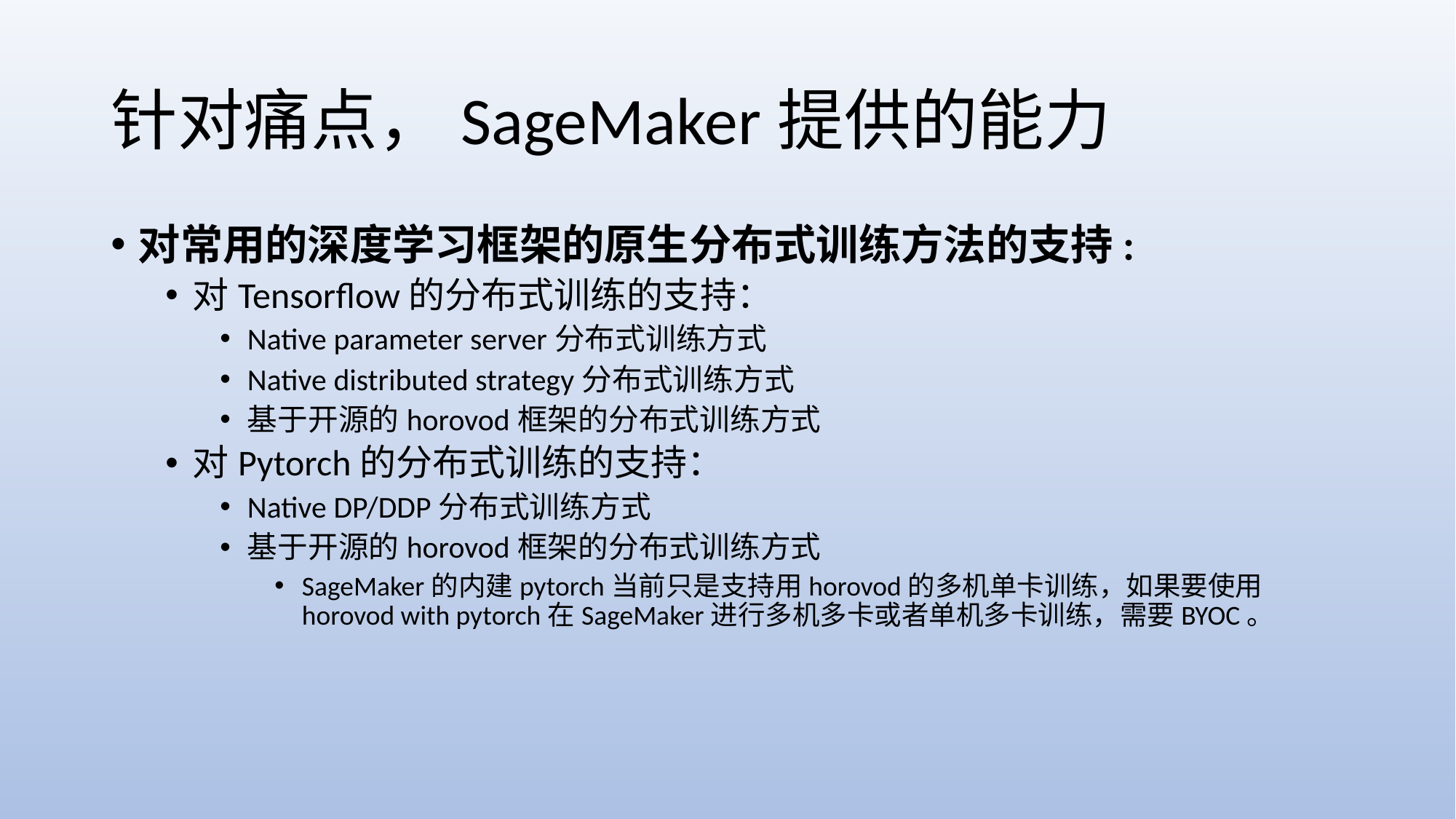

# 针对痛点，SageMaker提供的能力
对常用的深度学习框架的原生分布式训练方法的支持:
对Tensorflow的分布式训练的支持：
Native parameter server分布式训练方式
Native distributed strategy分布式训练方式
基于开源的horovod框架的分布式训练方式
对Pytorch的分布式训练的支持：
Native DP/DDP分布式训练方式
基于开源的horovod框架的分布式训练方式
SageMaker的内建pytorch当前只是支持用horovod的多机单卡训练，如果要使用horovod with pytorch在SageMaker进行多机多卡或者单机多卡训练，需要BYOC。